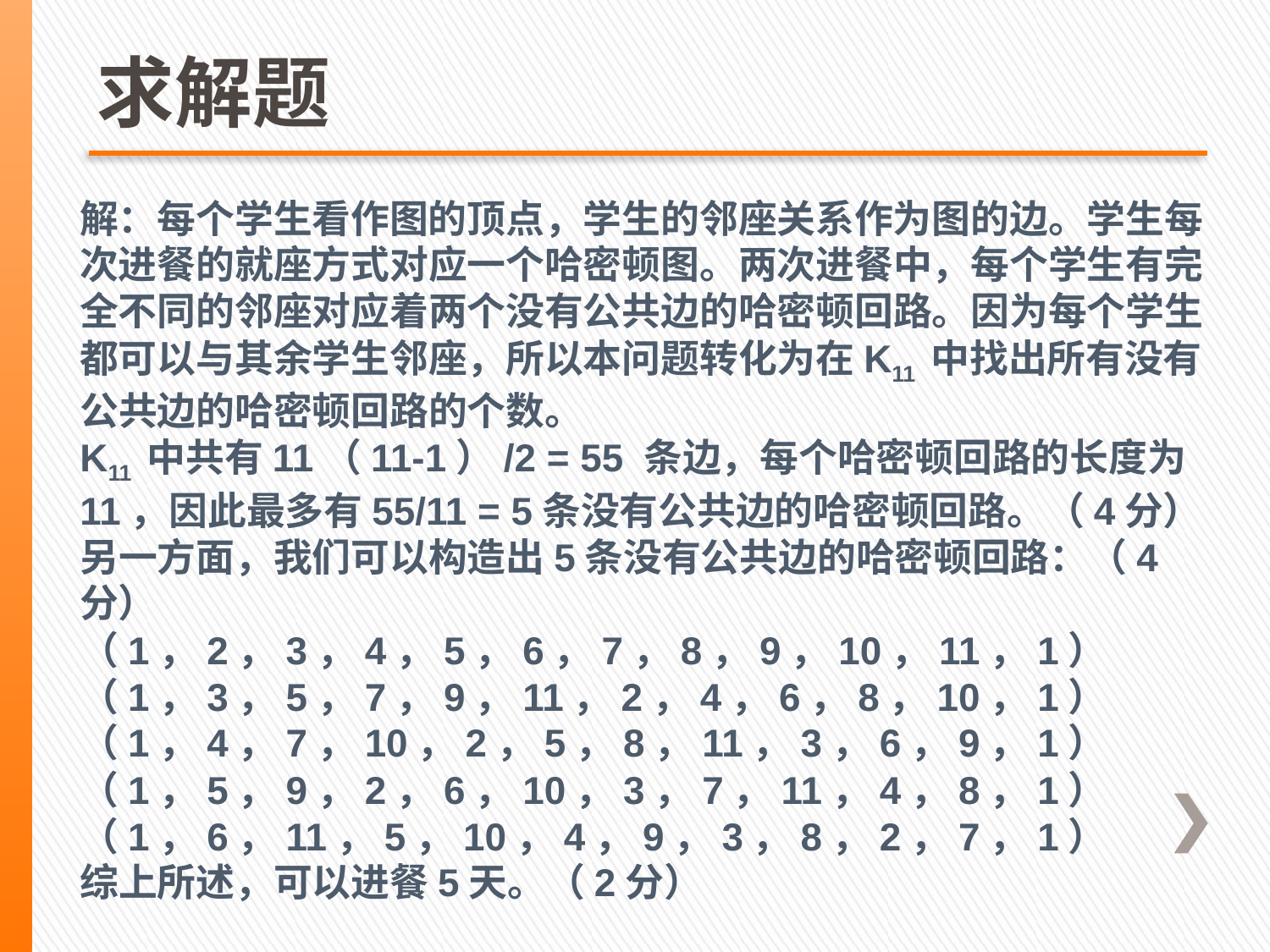

# 求解题
解：每个学生看作图的顶点，学生的邻座关系作为图的边。学生每次进餐的就座方式对应一个哈密顿图。两次进餐中，每个学生有完全不同的邻座对应着两个没有公共边的哈密顿回路。因为每个学生都可以与其余学生邻座，所以本问题转化为在K11 中找出所有没有公共边的哈密顿回路的个数。
K11 中共有11（11-1）/2 = 55 条边，每个哈密顿回路的长度为11，因此最多有55/11 = 5条没有公共边的哈密顿回路。（4分）
另一方面，我们可以构造出5条没有公共边的哈密顿回路：（4分）
（1，2，3，4，5，6，7，8，9，10，11，1）
（1，3，5，7，9，11，2，4，6，8，10，1）
（1，4，7，10，2，5，8，11，3，6，9，1）
（1，5，9，2，6，10，3，7，11，4，8，1）
（1，6，11，5，10，4，9，3，8，2，7，1）
综上所述，可以进餐5天。（2分）